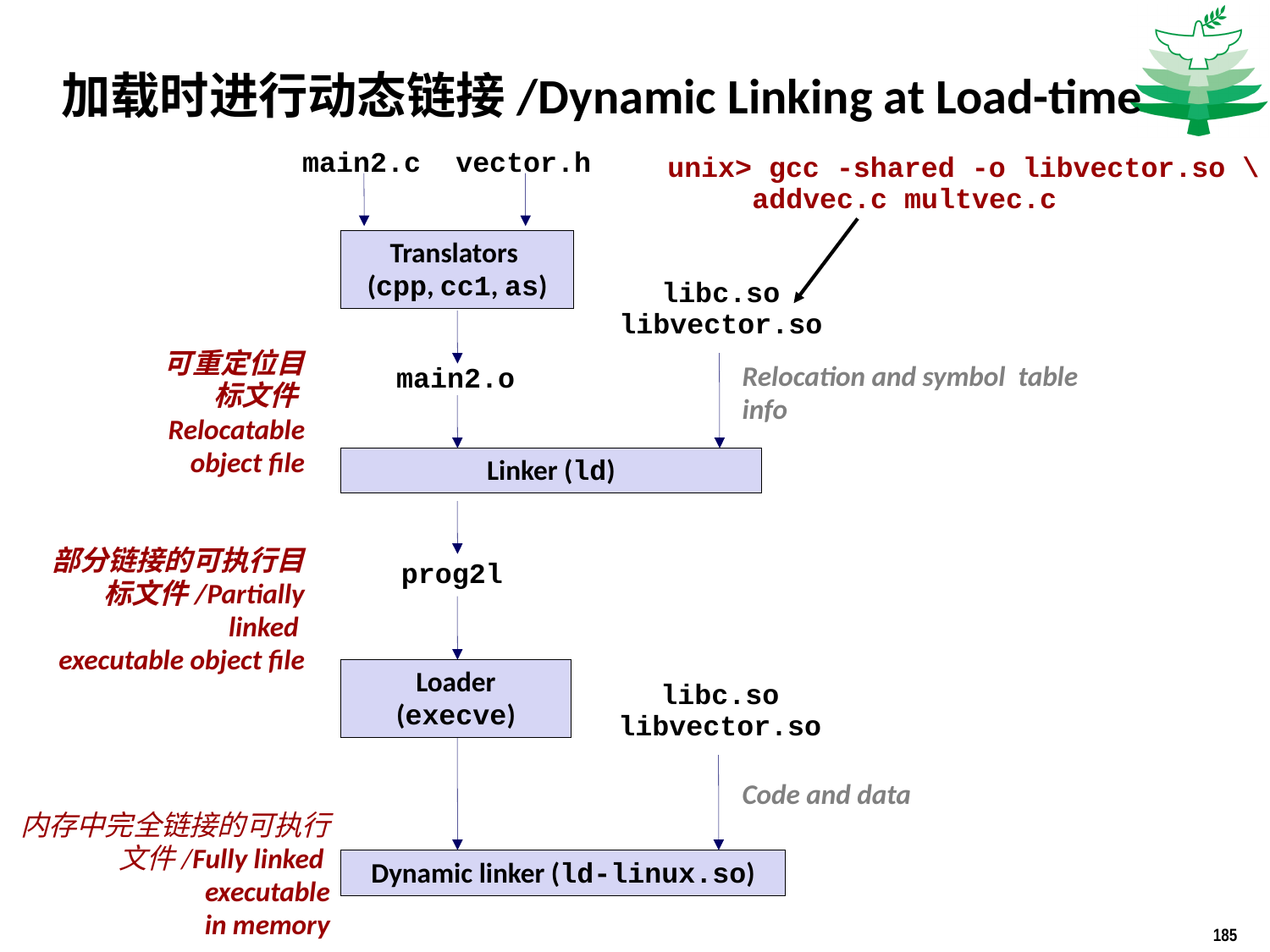

加载时进行动态链接/Dynamic Linking at Load-time
main2.c
vector.h
unix> gcc -shared -o libvector.so \
     addvec.c multvec.c

Translators
(cpp, cc1, as)
libc.so
libvector.so

可重定位目标文件Relocatable
object file

Relocation and symbol  table info
main2.o

Linker (ld)

部分链接的可执行目标文件/Partially linked
executable object file
prog2l

Loader (execve)
libc.so
libvector.so

Code and data
内存中完全链接的可执行文件/Fully linked
executable
in memory
Dynamic linker (ld-linux.so)